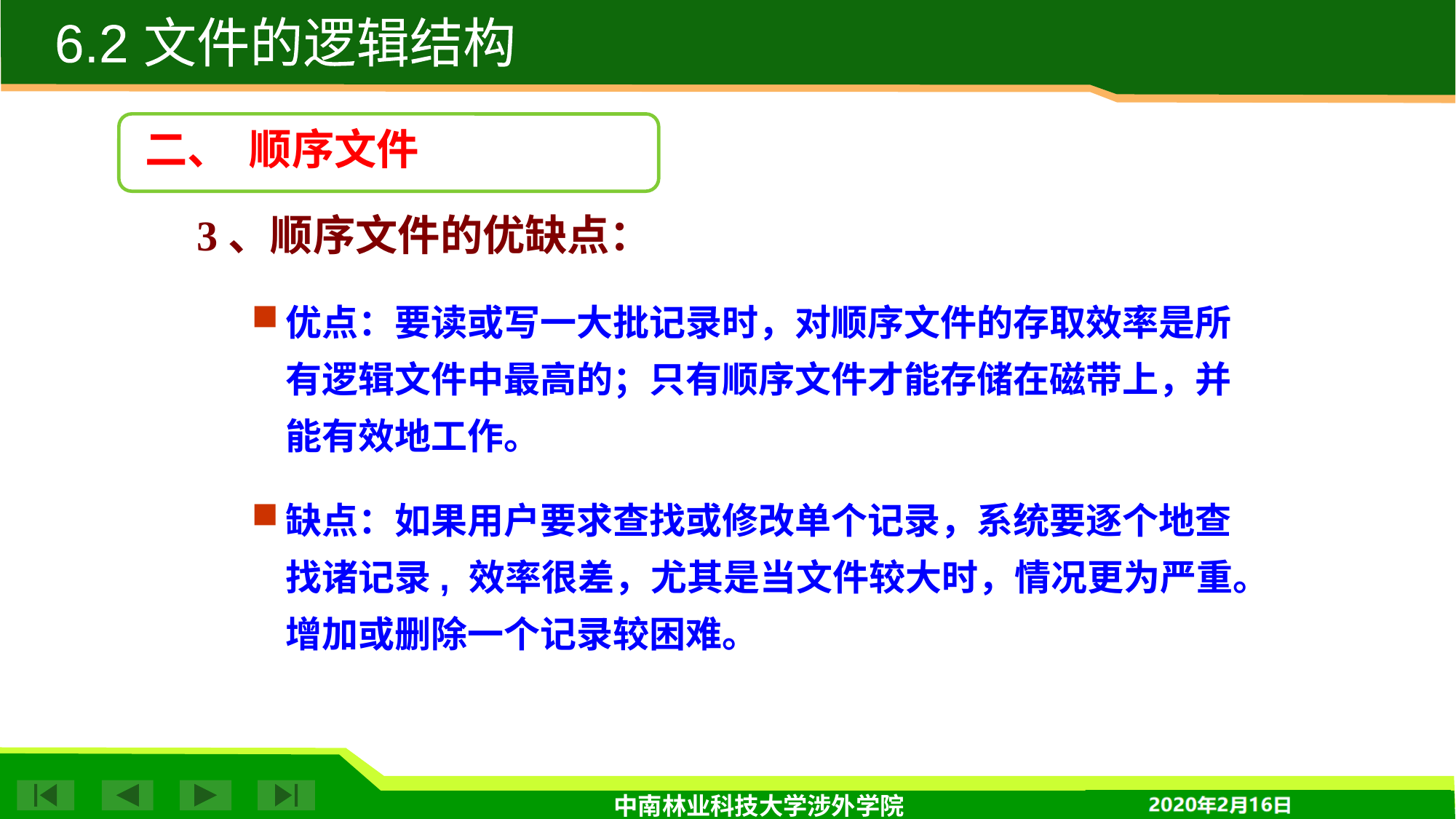

6.2 文件的逻辑结构

二、  顺序文件
3、顺序文件的优缺点：
优点：要读或写一大批记录时，对顺序文件的存取效率是所有逻辑文件中最高的；只有顺序文件才能存储在磁带上，并能有效地工作。
缺点：如果用户要求查找或修改单个记录，系统要逐个地查找诸记录, 效率很差，尤其是当文件较大时，情况更为严重。增加或删除一个记录较困难。